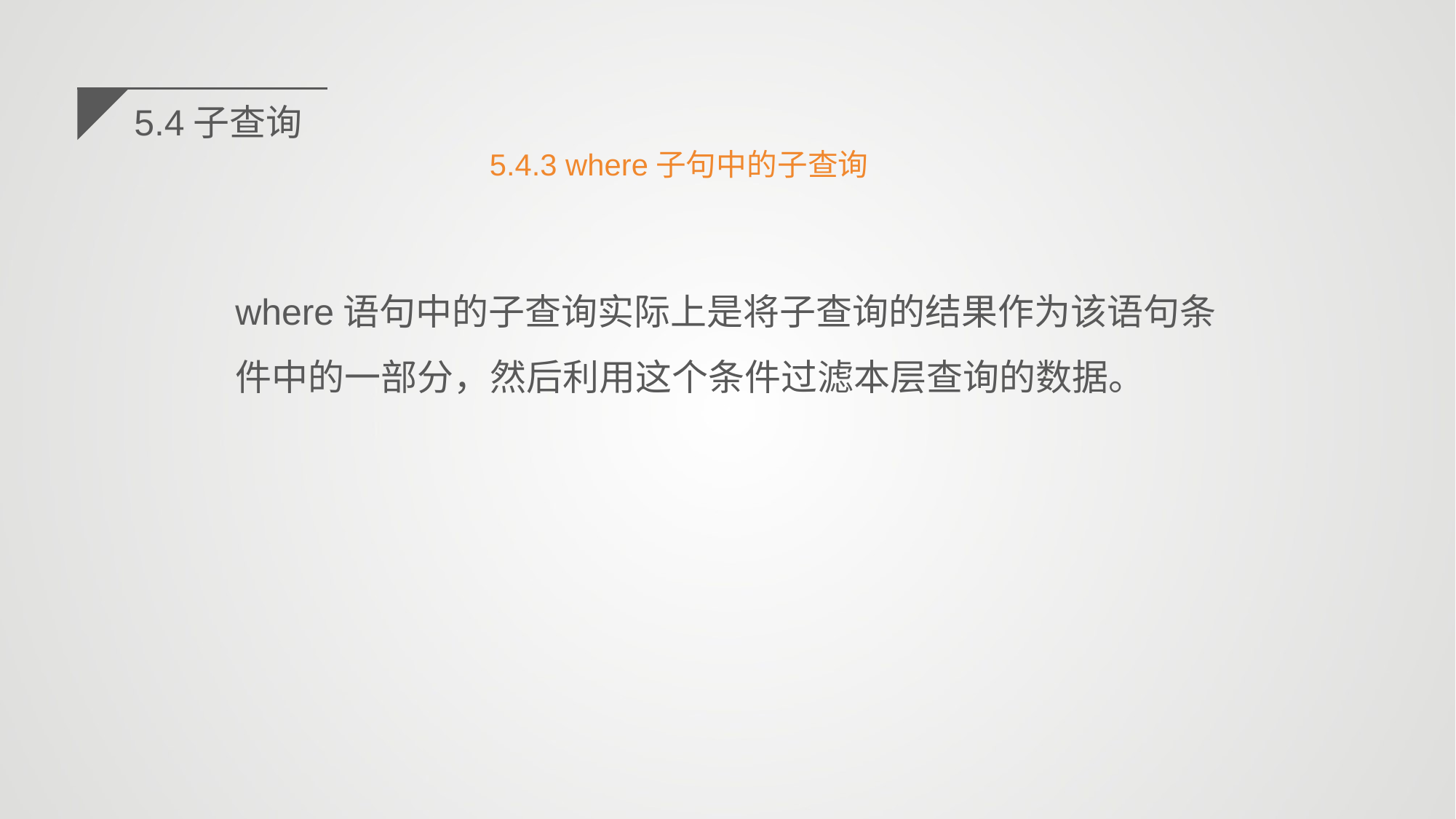

5.4子查询

5.4.3 where子句中的子查询
where语句中的子查询实际上是将子查询的结果作为该语句条件中的一部分，然后利用这个条件过滤本层查询的数据。